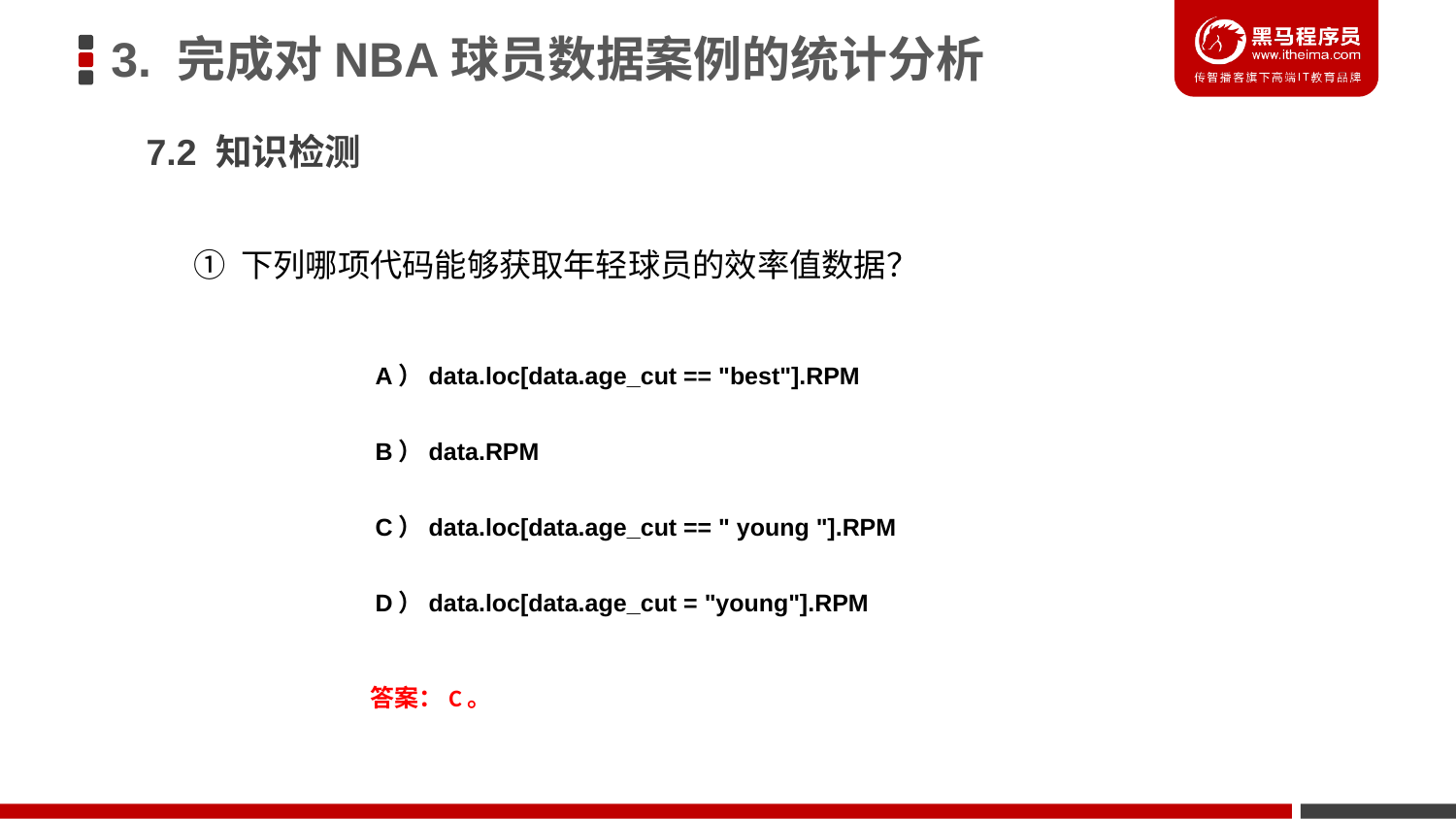

3. 完成对NBA球员数据案例的统计分析
7.2 知识检测
① 下列哪项代码能够获取年轻球员的效率值数据？
A）data.loc[data.age_cut == "best"].RPM

B）data.RPM

C）data.loc[data.age_cut == " young "].RPM

D）data.loc[data.age_cut = "young"].RPM
答案：C。